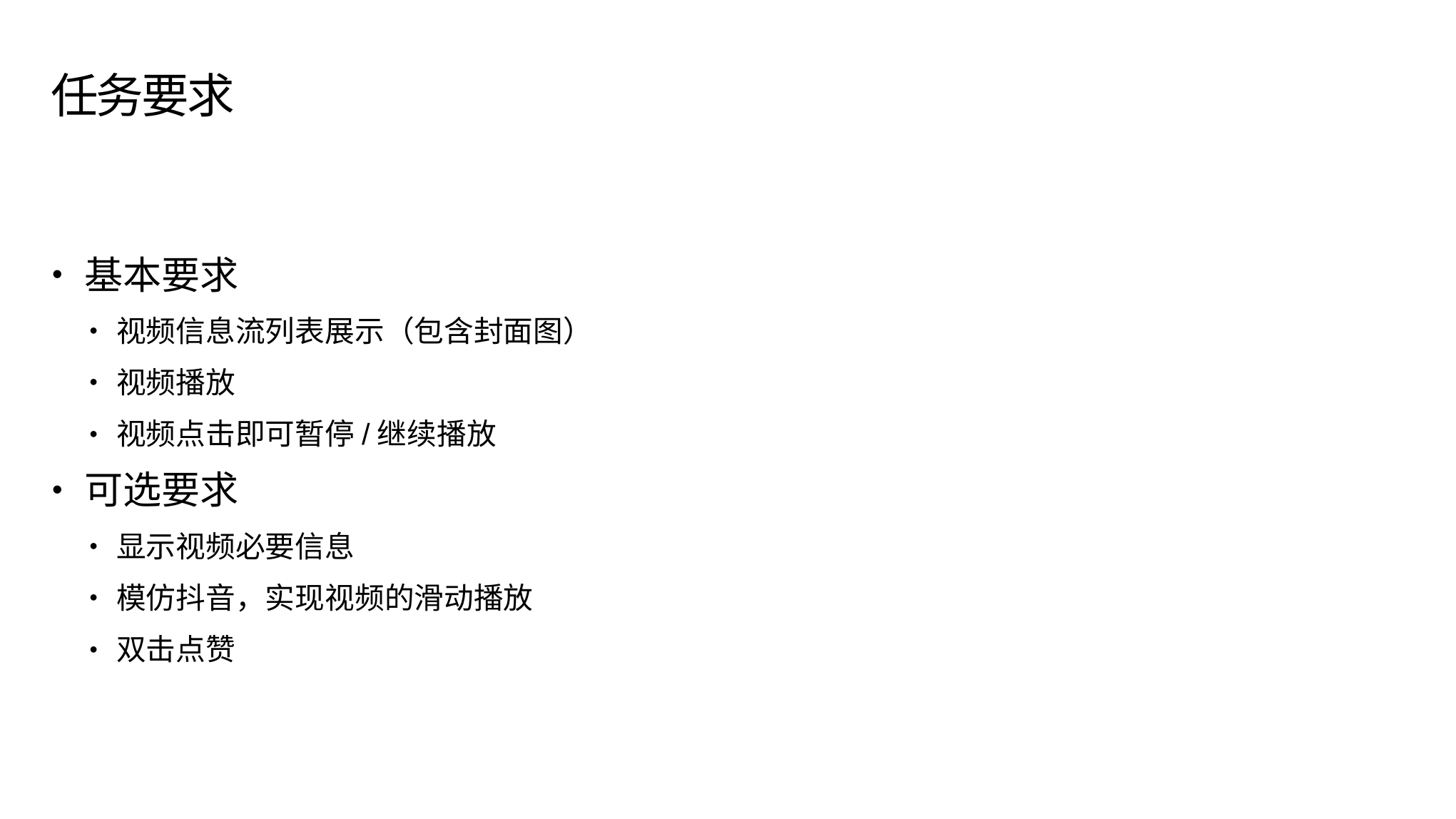

# 任务要求
基本要求
视频信息流列表展示（包含封面图）
视频播放
视频点击即可暂停/继续播放
可选要求
显示视频必要信息
模仿抖音，实现视频的滑动播放
双击点赞